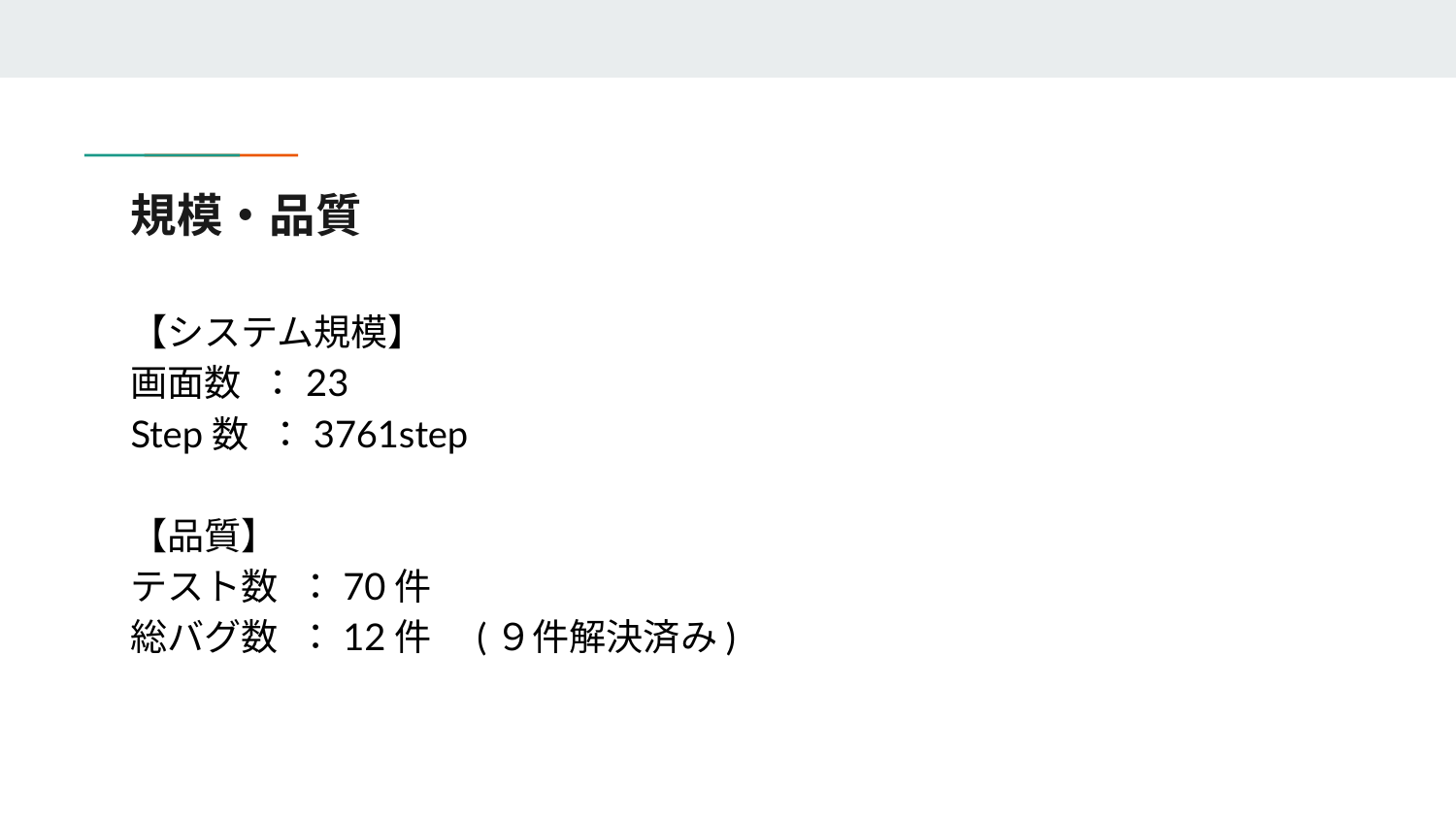

# 規模・品質

【システム規模】
画面数  ：23
Step数  ：3761step

【品質】
テスト数  ：70件
総バグ数  ：12件　(９件解決済み)